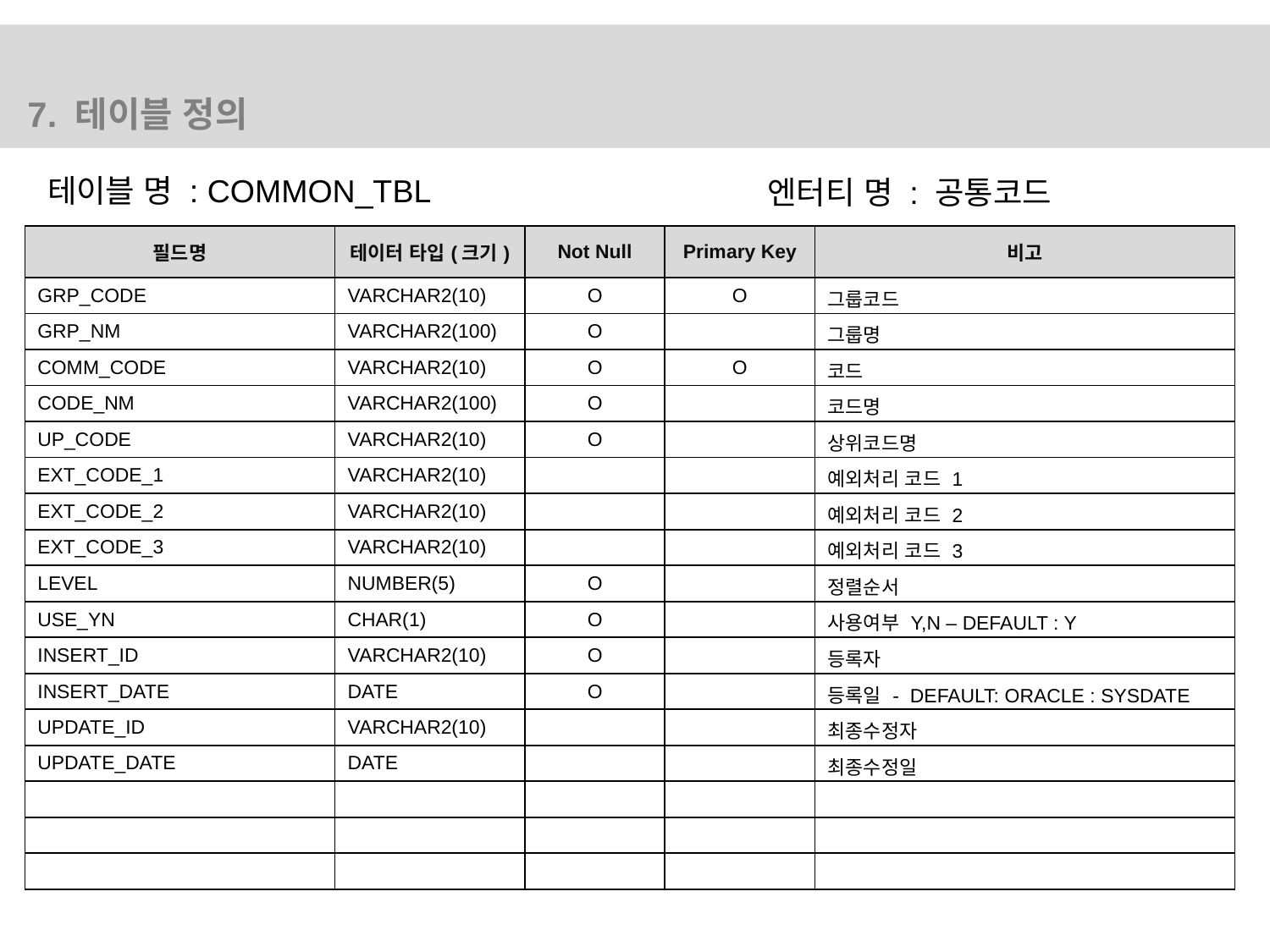

7. 테이블 정의
테이블 명 : COMMON_TBL
엔터티 명 : 공통코드
| 필드명 | 테이터 타입(크기) | Not Null | Primary Key | 비고 |
| --- | --- | --- | --- | --- |
| GRP\_CODE | VARCHAR2(10) | O | O | 그룹코드 |
| GRP\_NM | VARCHAR2(100) | O |  | 그룹명 |
| COMM\_CODE | VARCHAR2(10) | O | O | 코드 |
| CODE\_NM | VARCHAR2(100) | O |  | 코드명 |
| UP\_CODE | VARCHAR2(10) | O |  | 상위코드명 |
| EXT\_CODE\_1 | VARCHAR2(10) |  |  | 예외처리 코드 1 |
| EXT\_CODE\_2 | VARCHAR2(10) |  |  | 예외처리 코드 2 |
| EXT\_CODE\_3 | VARCHAR2(10) |  |  | 예외처리 코드 3 |
| LEVEL | NUMBER(5) | O |  | 정렬순서 |
| USE\_YN | CHAR(1) | O |  | 사용여부 Y,N – DEFAULT : Y |
| INSERT\_ID | VARCHAR2(10) | O |  | 등록자 |
| INSERT\_DATE | DATE | O |  | 등록일 - DEFAULT: ORACLE : SYSDATE |
| UPDATE\_ID | VARCHAR2(10) |  |  | 최종수정자 |
| UPDATE\_DATE | DATE |  |  | 최종수정일 |
|  |  |  |  |  |
|  |  |  |  |  |
|  |  |  |  |  |